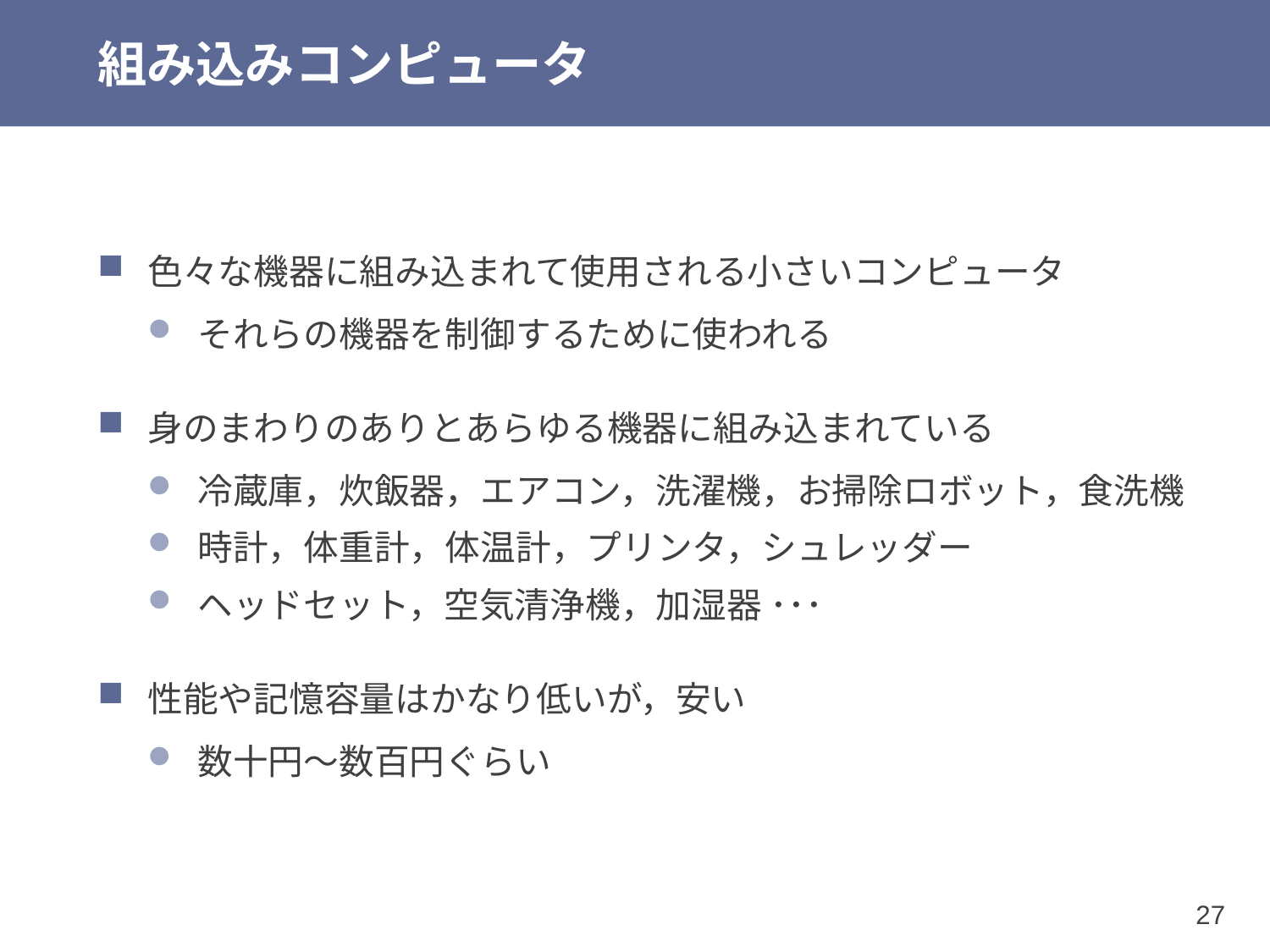

# 組み込みコンピュータ
色々な機器に組み込まれて使用される小さいコンピュータ
それらの機器を制御するために使われる
身のまわりのありとあらゆる機器に組み込まれている
冷蔵庫，炊飯器，エアコン，洗濯機，お掃除ロボット，食洗機
時計，体重計，体温計，プリンタ，シュレッダー
ヘッドセット，空気清浄機，加湿器 ･･･
性能や記憶容量はかなり低いが，安い
数十円～数百円ぐらい